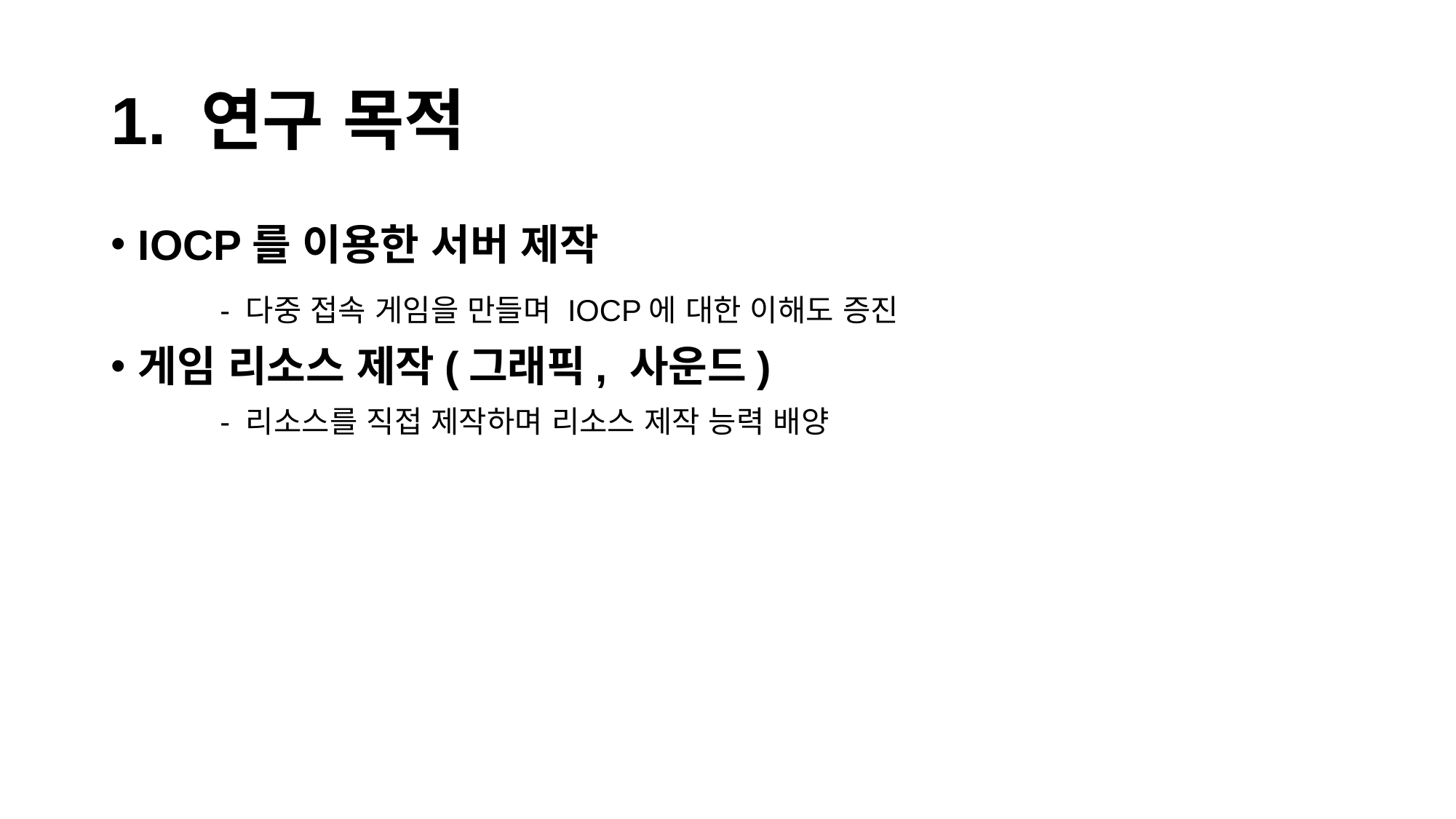

# 1. 연구 목적
IOCP를 이용한 서버 제작
	- 다중 접속 게임을 만들며 IOCP에 대한 이해도 증진
게임 리소스 제작(그래픽, 사운드)
	- 리소스를 직접 제작하며 리소스 제작 능력 배양